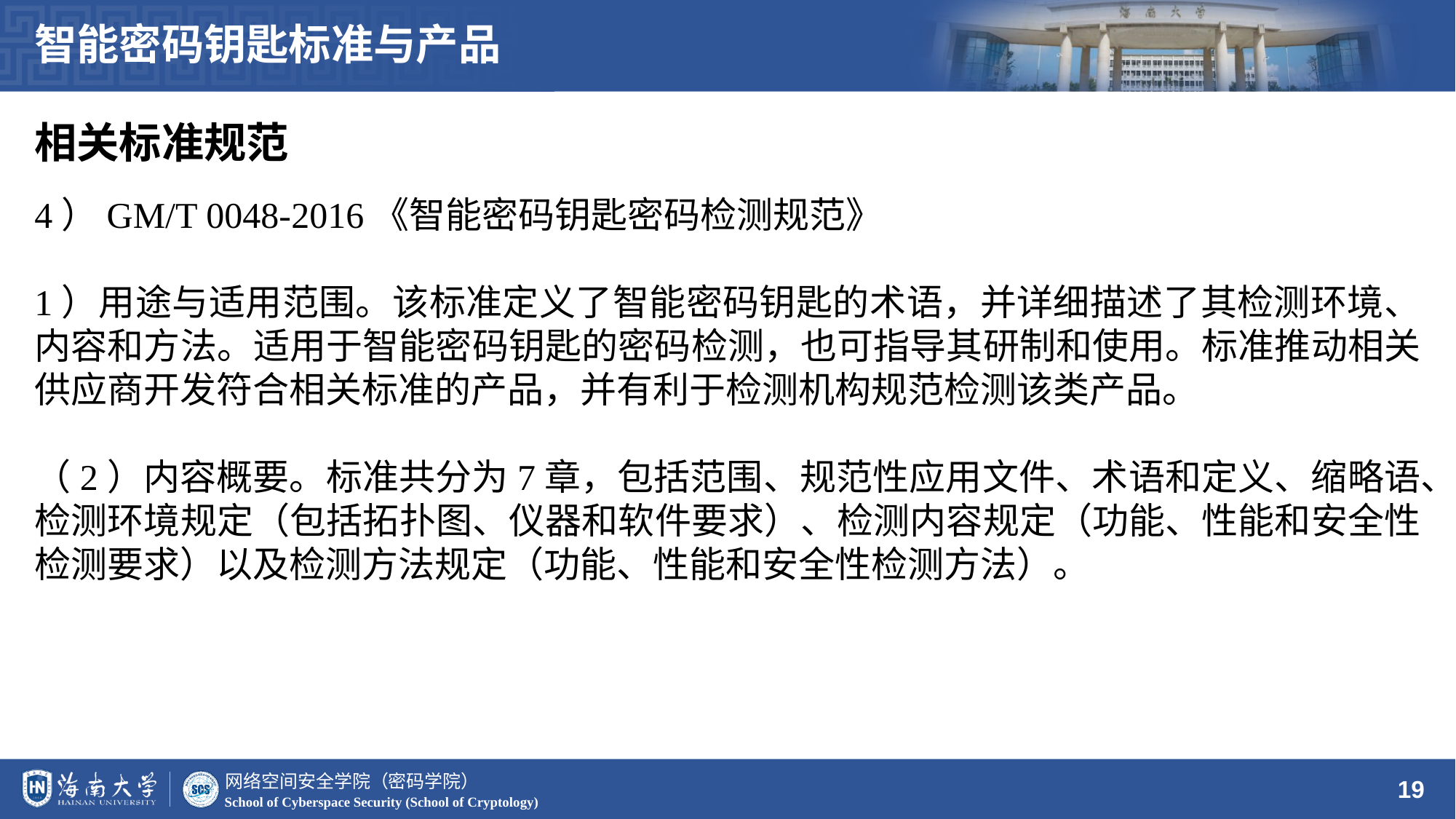

智能密码钥匙标准与产品

相关标准规范
4）GM/T 0048-2016《智能密码钥匙密码检测规范》

1）用途与适用范围。该标准定义了智能密码钥匙的术语，并详细描述了其检测环境、内容和方法。适用于智能密码钥匙的密码检测，也可指导其研制和使用。标准推动相关供应商开发符合相关标准的产品，并有利于检测机构规范检测该类产品。

（2）内容概要。标准共分为7章，包括范围、规范性应用文件、术语和定义、缩略语、检测环境规定（包括拓扑图、仪器和软件要求）、检测内容规定（功能、性能和安全性检测要求）以及检测方法规定（功能、性能和安全性检测方法）。
19